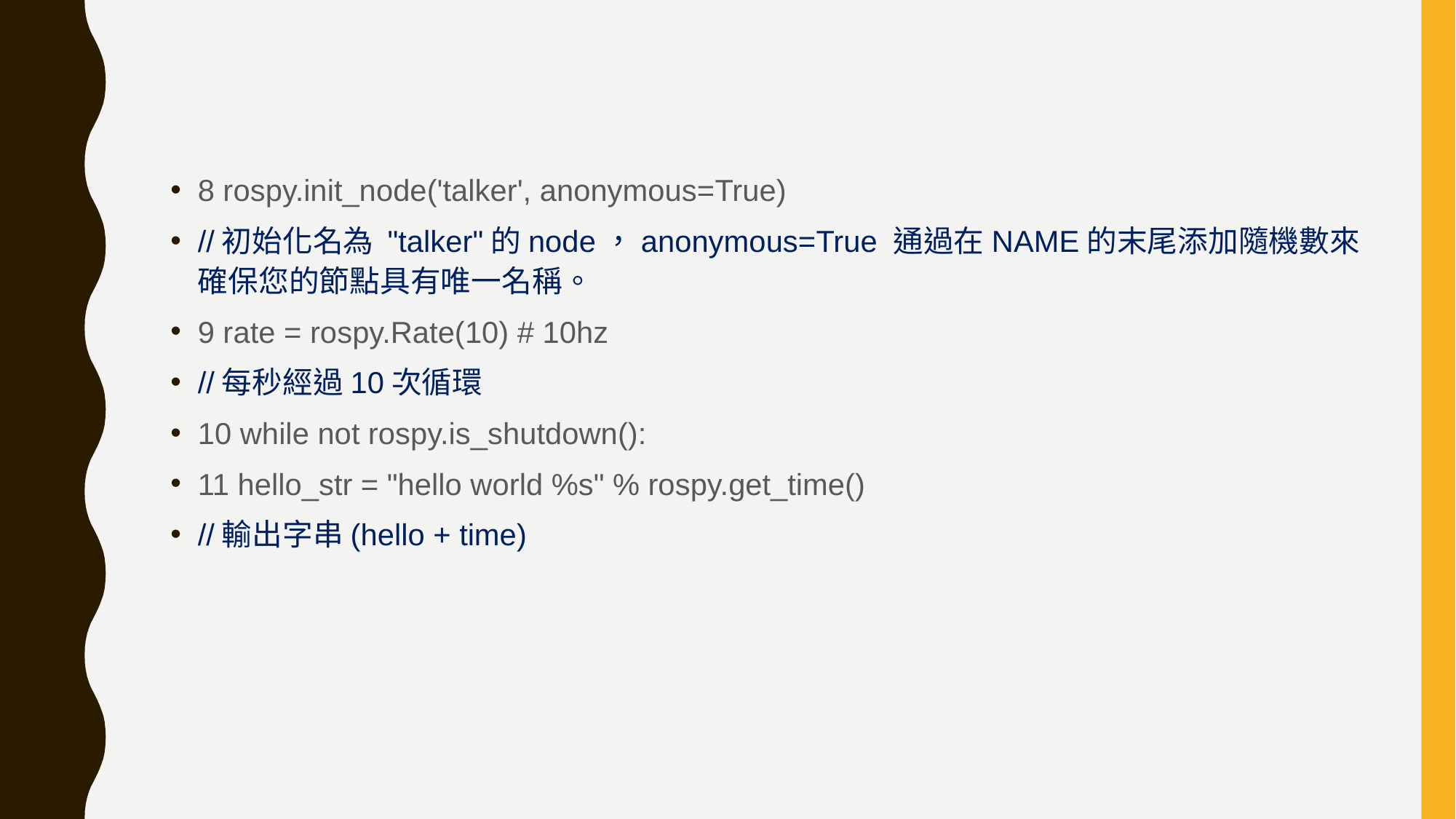

8 rospy.init_node('talker', anonymous=True)
//初始化名為 "talker"的node，anonymous=True 通過在NAME的末尾添加隨機數來確保您的節點具有唯一名稱。
9 rate = rospy.Rate(10) # 10hz
//每秒經過10次循環
10 while not rospy.is_shutdown():
11 hello_str = "hello world %s" % rospy.get_time()
//輸出字串(hello + time)